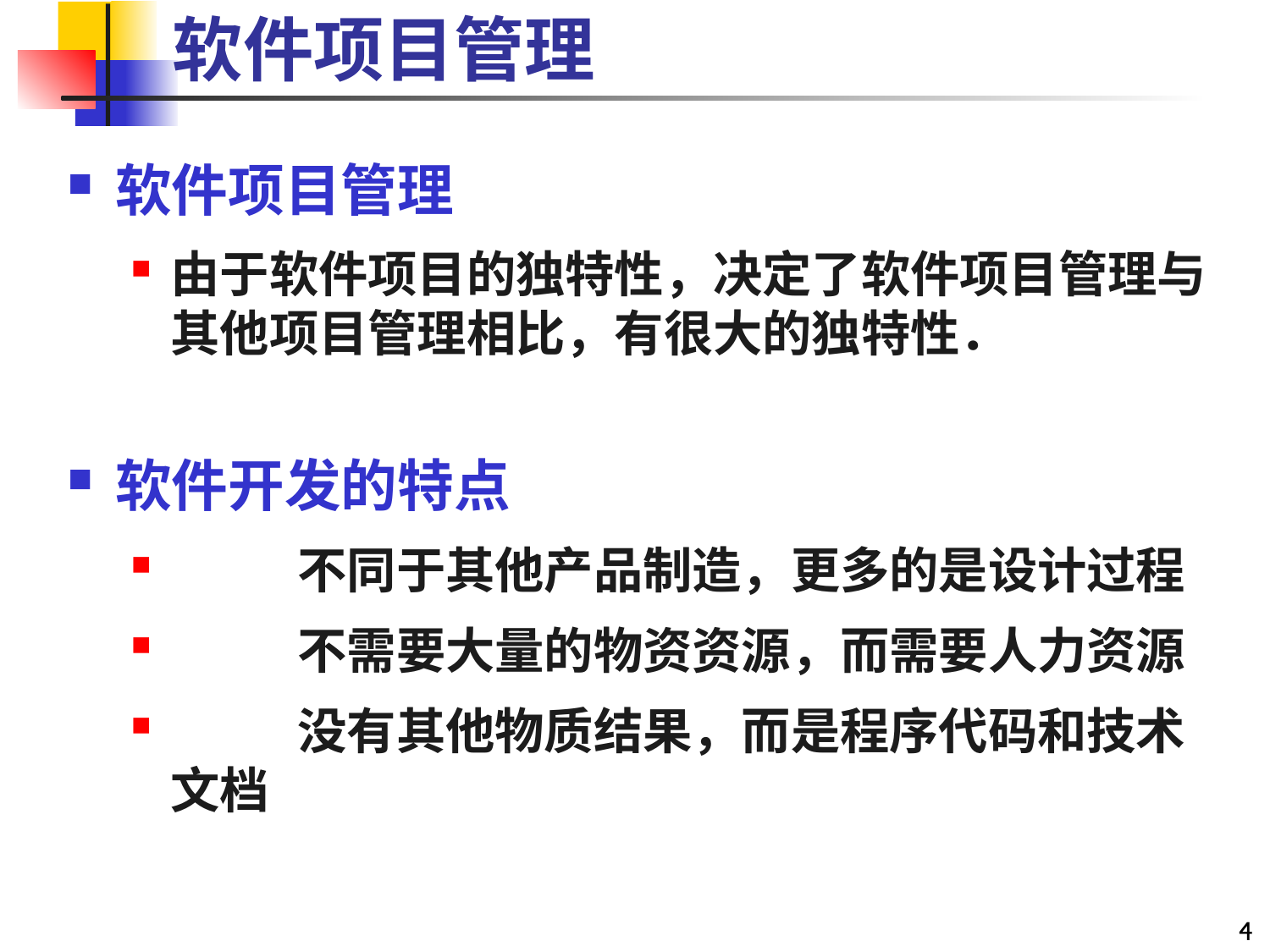

# 软件项目管理
软件项目管理
由于软件项目的独特性，决定了软件项目管理与其他项目管理相比，有很大的独特性．
软件开发的特点
	不同于其他产品制造，更多的是设计过程
	不需要大量的物资资源，而需要人力资源
	没有其他物质结果，而是程序代码和技术文档
4